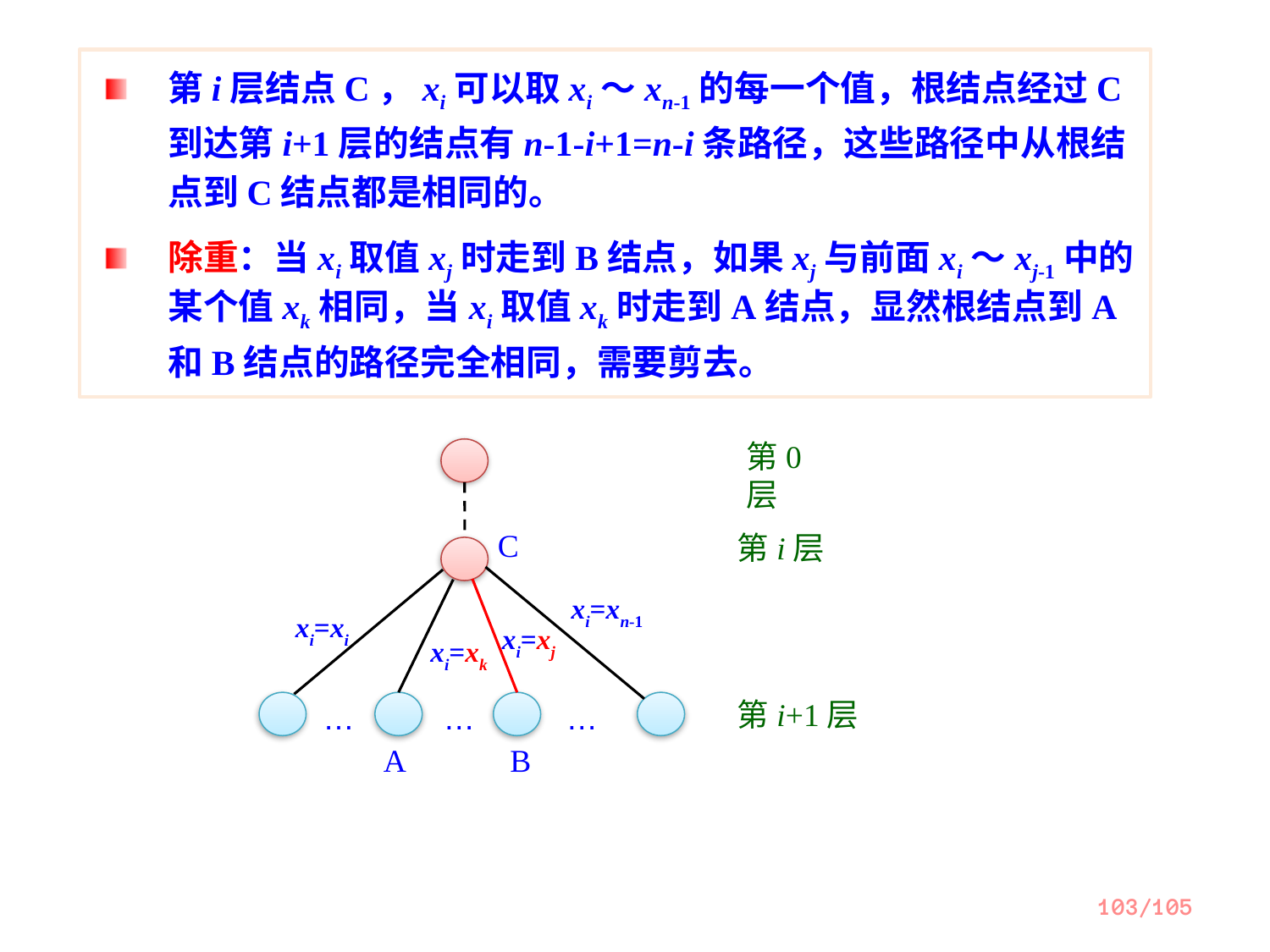

第i层结点C，xi可以取xi～xn-1的每一个值，根结点经过C到达第i+1层的结点有n-1-i+1=n-i条路径，这些路径中从根结点到C结点都是相同的。
除重：当xi取值xj时走到B结点，如果xj与前面xi～xj-1中的某个值xk相同，当xi取值xk时走到A结点，显然根结点到A和B结点的路径完全相同，需要剪去。
第0层

C
第i层

xi=xn-1
xi=xi
xi=xj
xi=xk

第i+1层
…
…
…
A
B
103/105